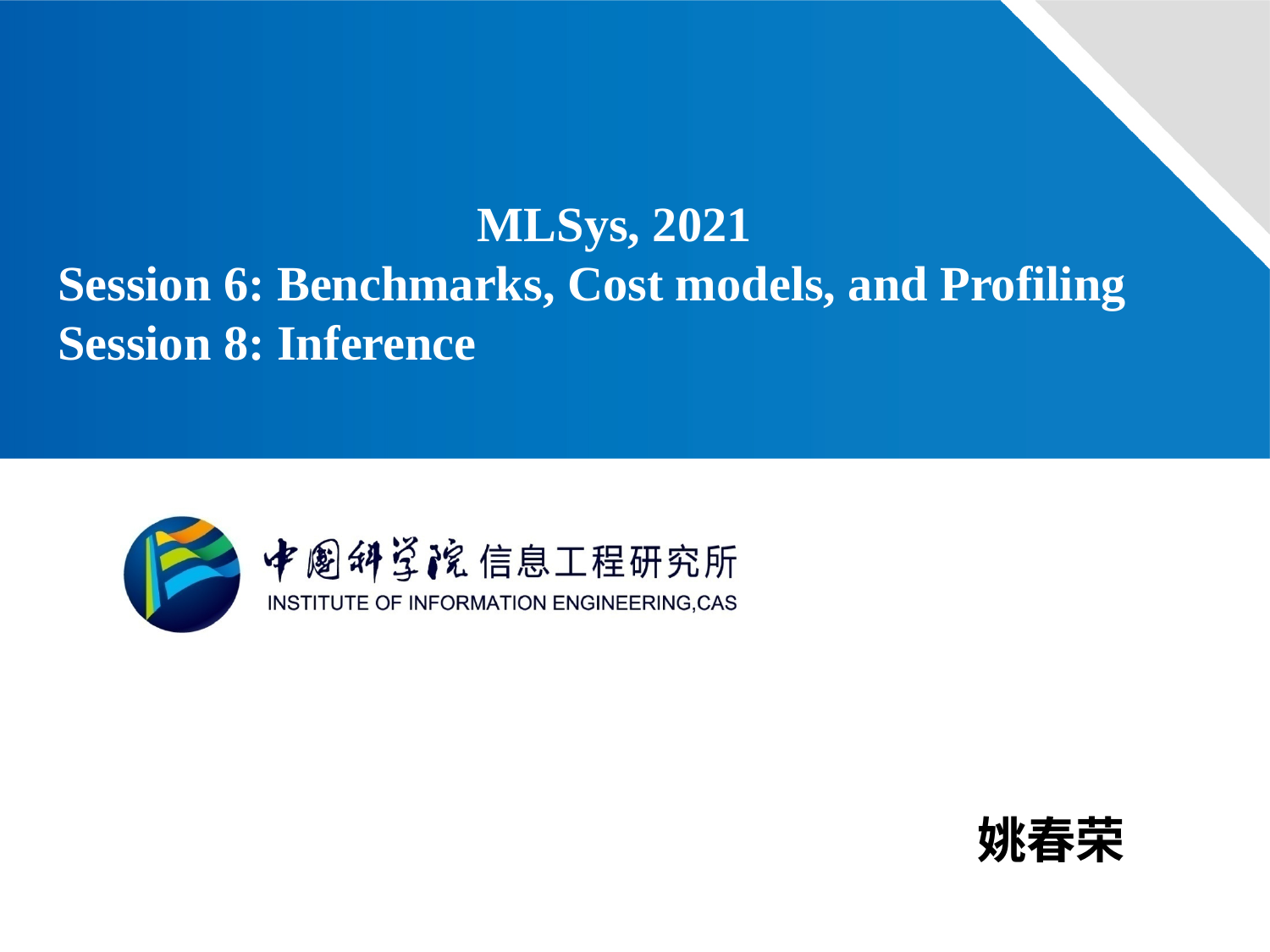

MLSys, 2021
Session 6: Benchmarks, Cost models, and Profiling
Session 8: Inference
姚春荣